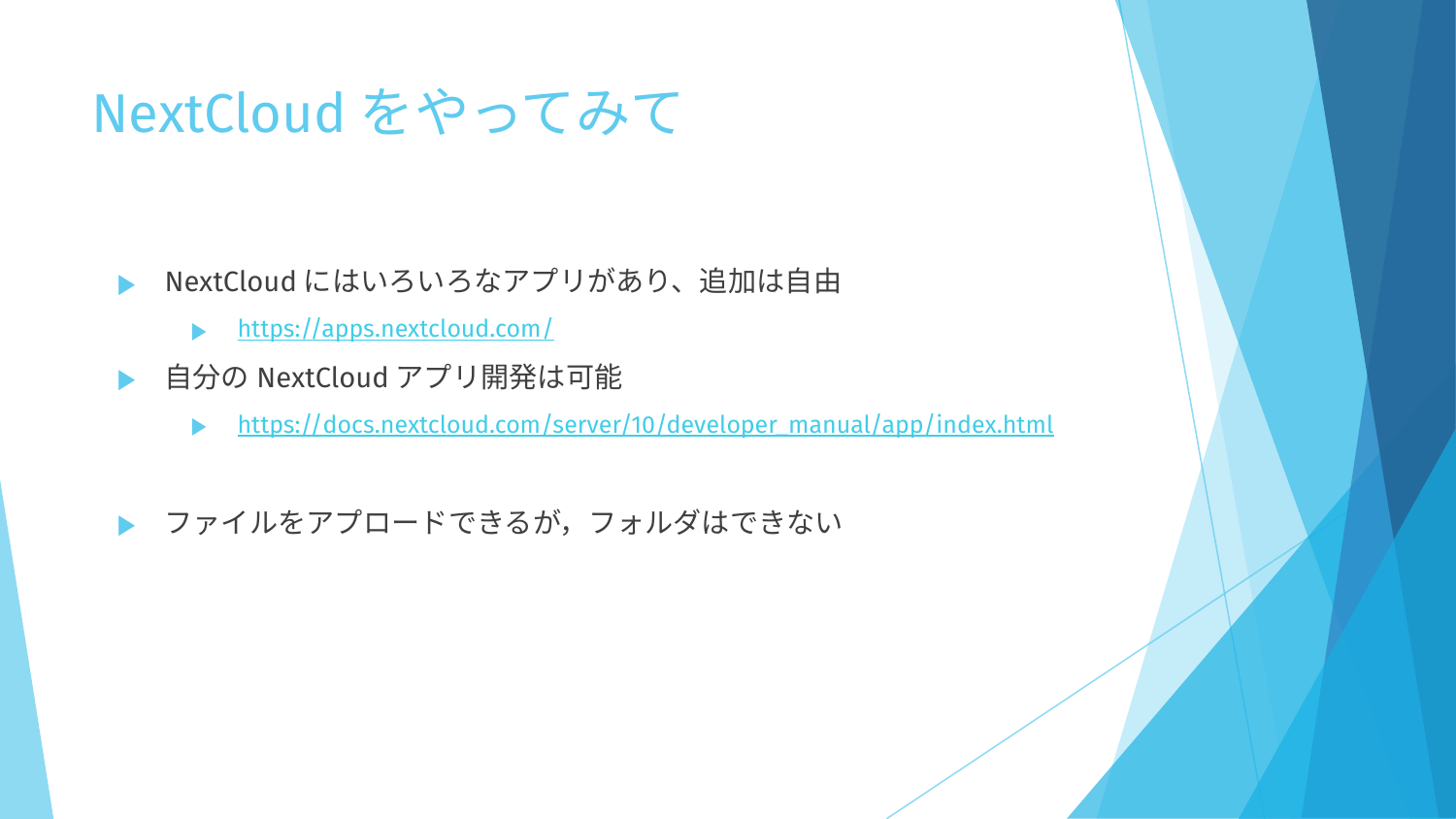

# NextCloudをやってみて
NextCloudにはいろいろなアプリがあり、追加は自由
https://apps.nextcloud.com/
自分のNextCloudアプリ開発は可能
https://docs.nextcloud.com/server/10/developer_manual/app/index.html

ファイルをアプロードできるが，フォルダはできない